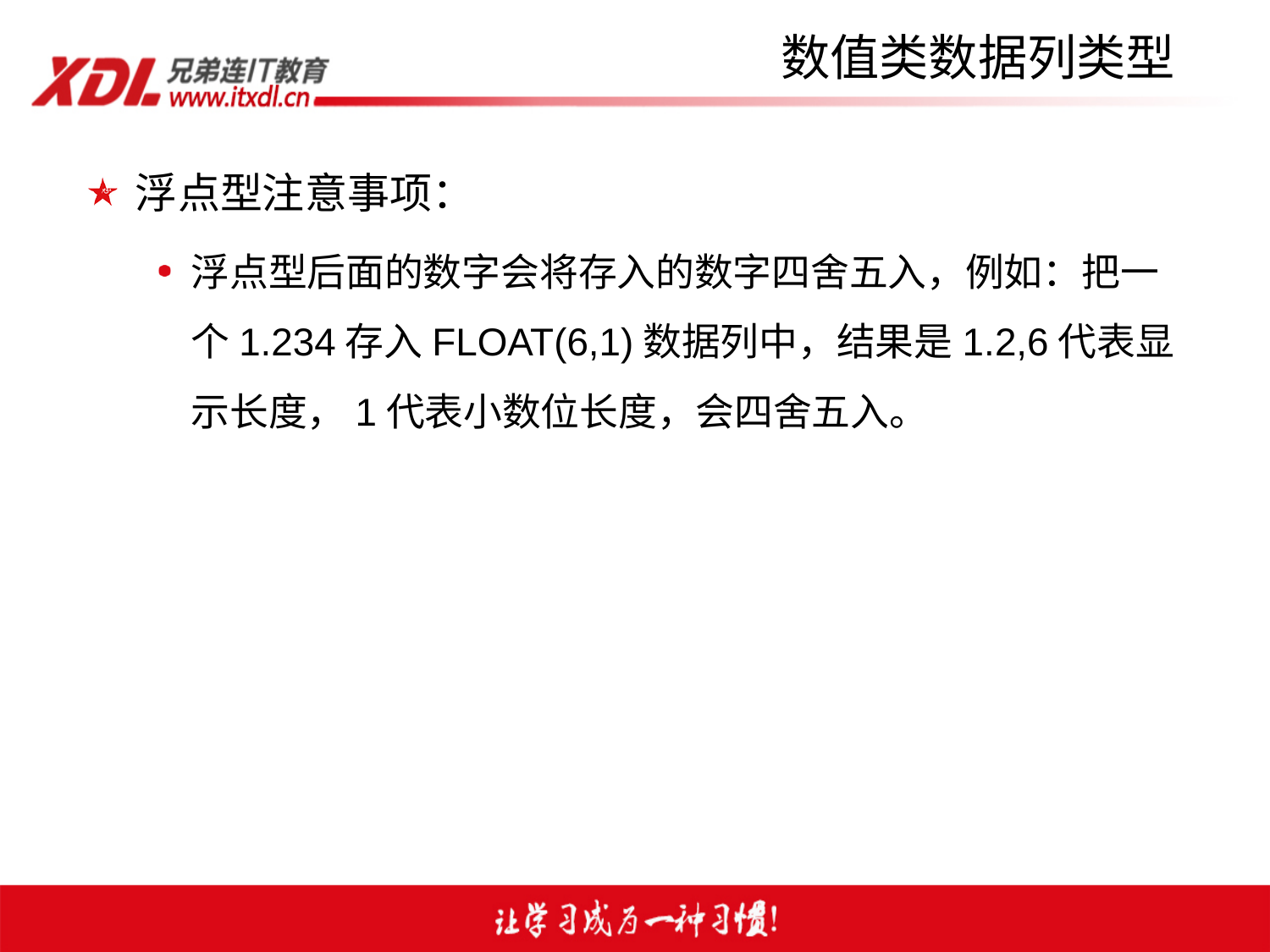

# 数值类数据列类型
浮点型注意事项：
浮点型后面的数字会将存入的数字四舍五入，例如：把一个1.234存入FLOAT(6,1)数据列中，结果是1.2,6代表显示长度，1代表小数位长度，会四舍五入。